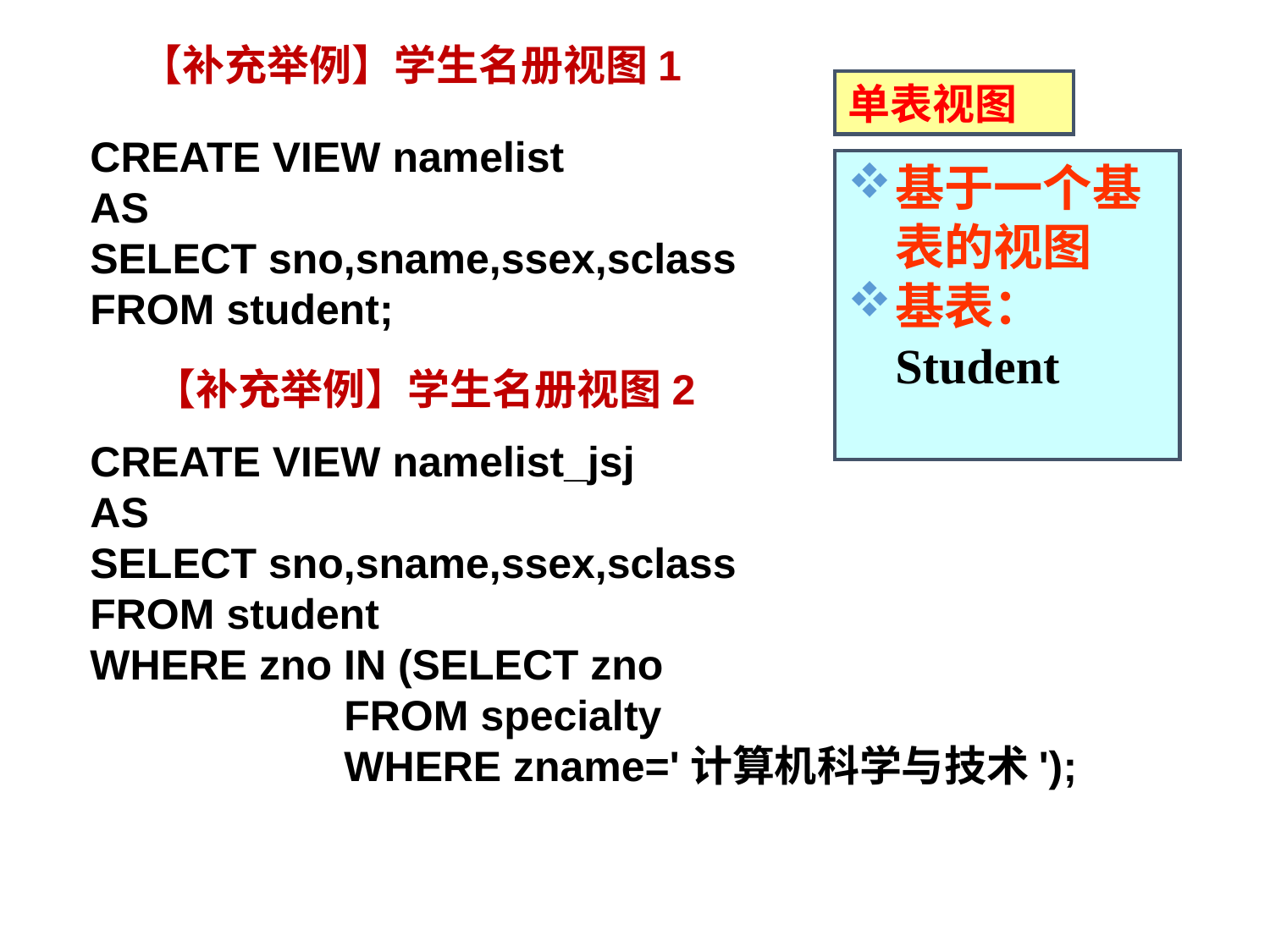

【补充举例】学生名册视图1
单表视图
CREATE VIEW namelist
AS
SELECT sno,sname,ssex,sclass
FROM student;

CREATE VIEW namelist_jsj
AS
SELECT sno,sname,ssex,sclass
FROM student
WHERE zno IN (SELECT zno
		FROM specialty
		WHERE zname='计算机科学与技术');
基于一个基表的视图
基表： Student

【补充举例】学生名册视图2